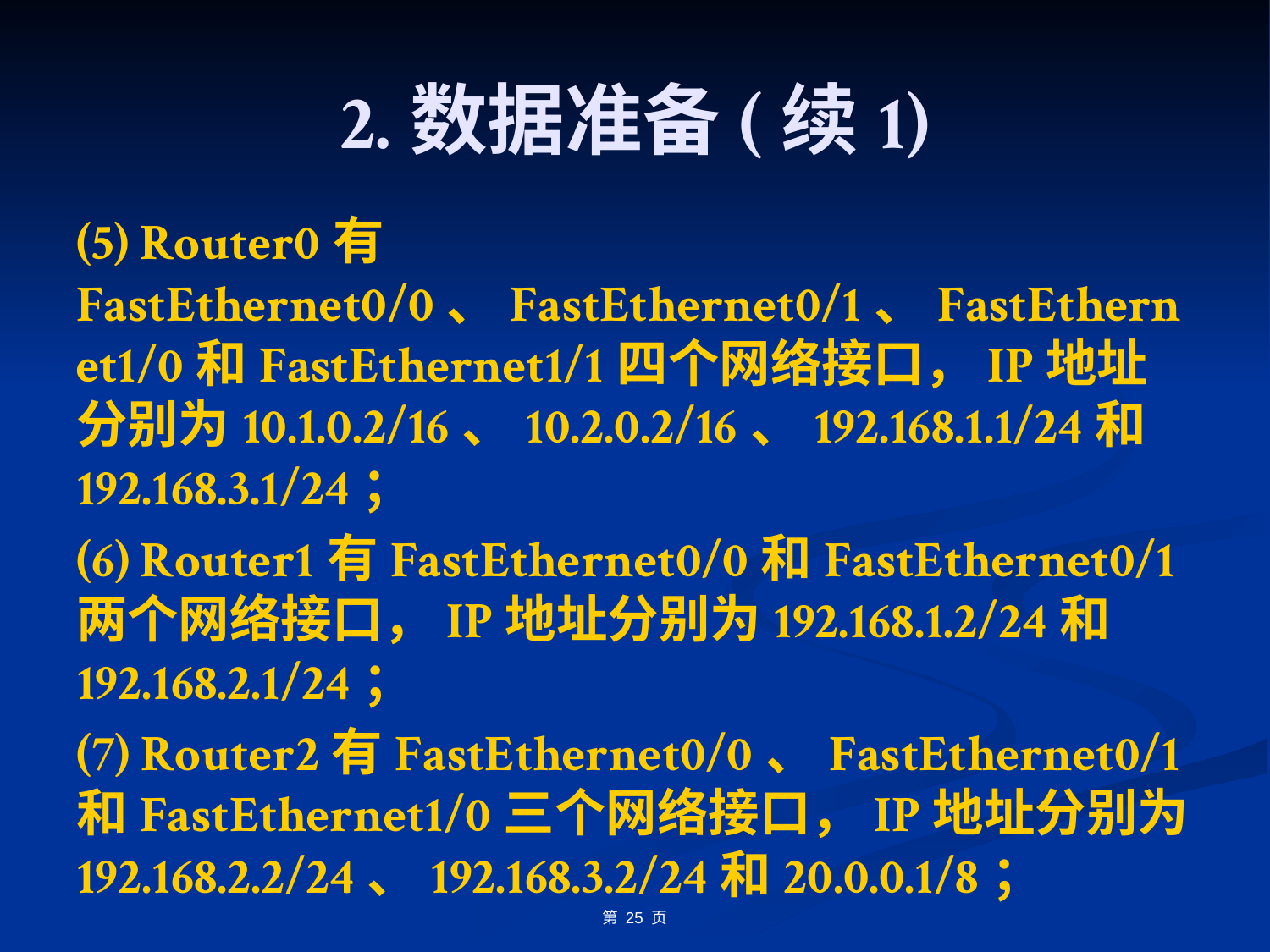

# 2.数据准备(续1)
(5) Router0有FastEthernet0/0、FastEthernet0/1、FastEthernet1/0和FastEthernet1/1四个网络接口，IP地址分别为10.1.0.2/16、10.2.0.2/16、192.168.1.1/24和192.168.3.1/24；
(6) Router1有FastEthernet0/0和FastEthernet0/1两个网络接口，IP地址分别为192.168.1.2/24和192.168.2.1/24；
(7) Router2有FastEthernet0/0、FastEthernet0/1和FastEthernet1/0三个网络接口，IP地址分别为192.168.2.2/24、192.168.3.2/24和20.0.0.1/8；

第 25 页